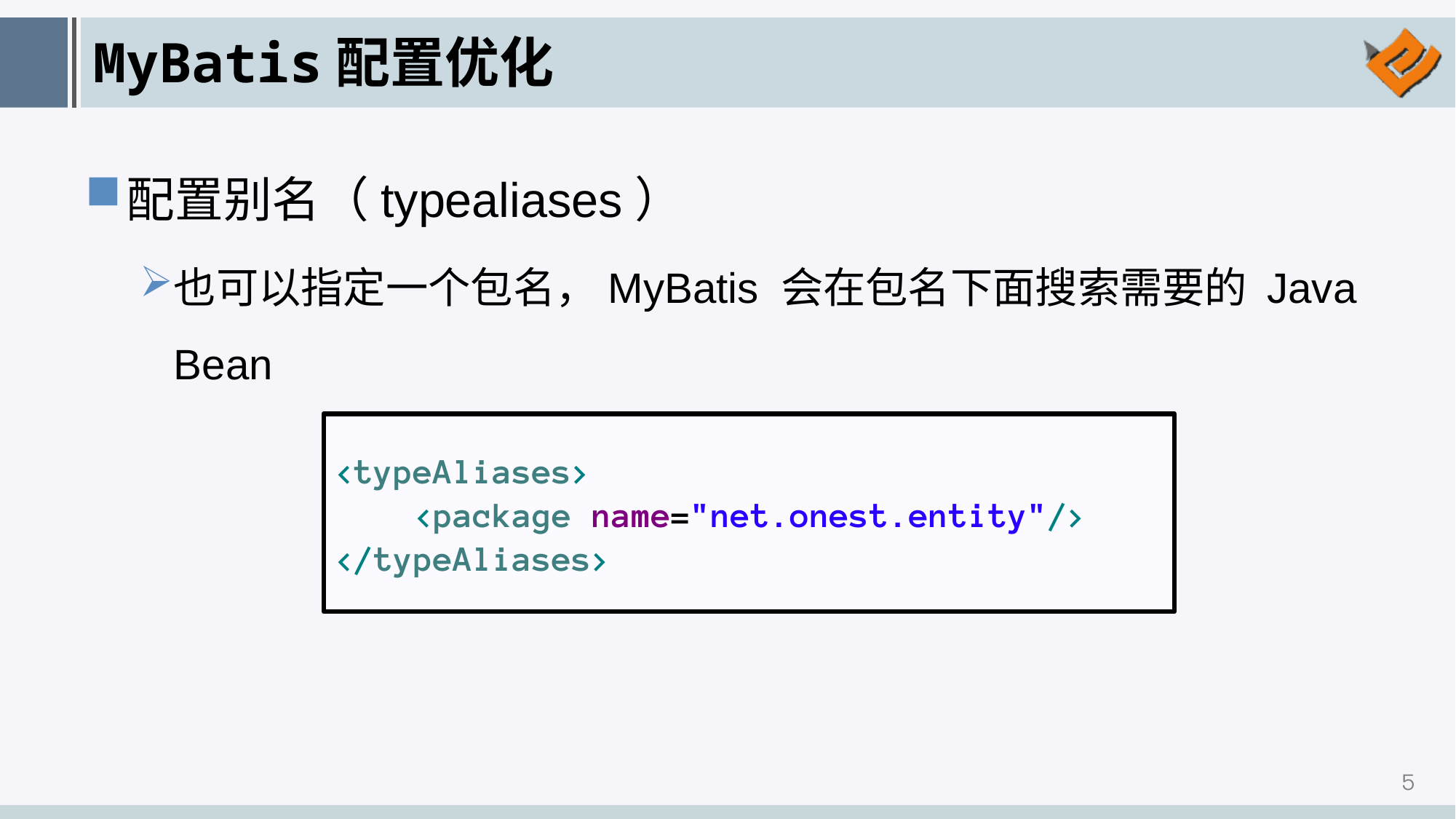

# MyBatis配置优化
配置别名（typealiases）
也可以指定一个包名，MyBatis 会在包名下面搜索需要的 Java Bean
<typeAliases>
    <package name="net.onest.entity"/>
</typeAliases>